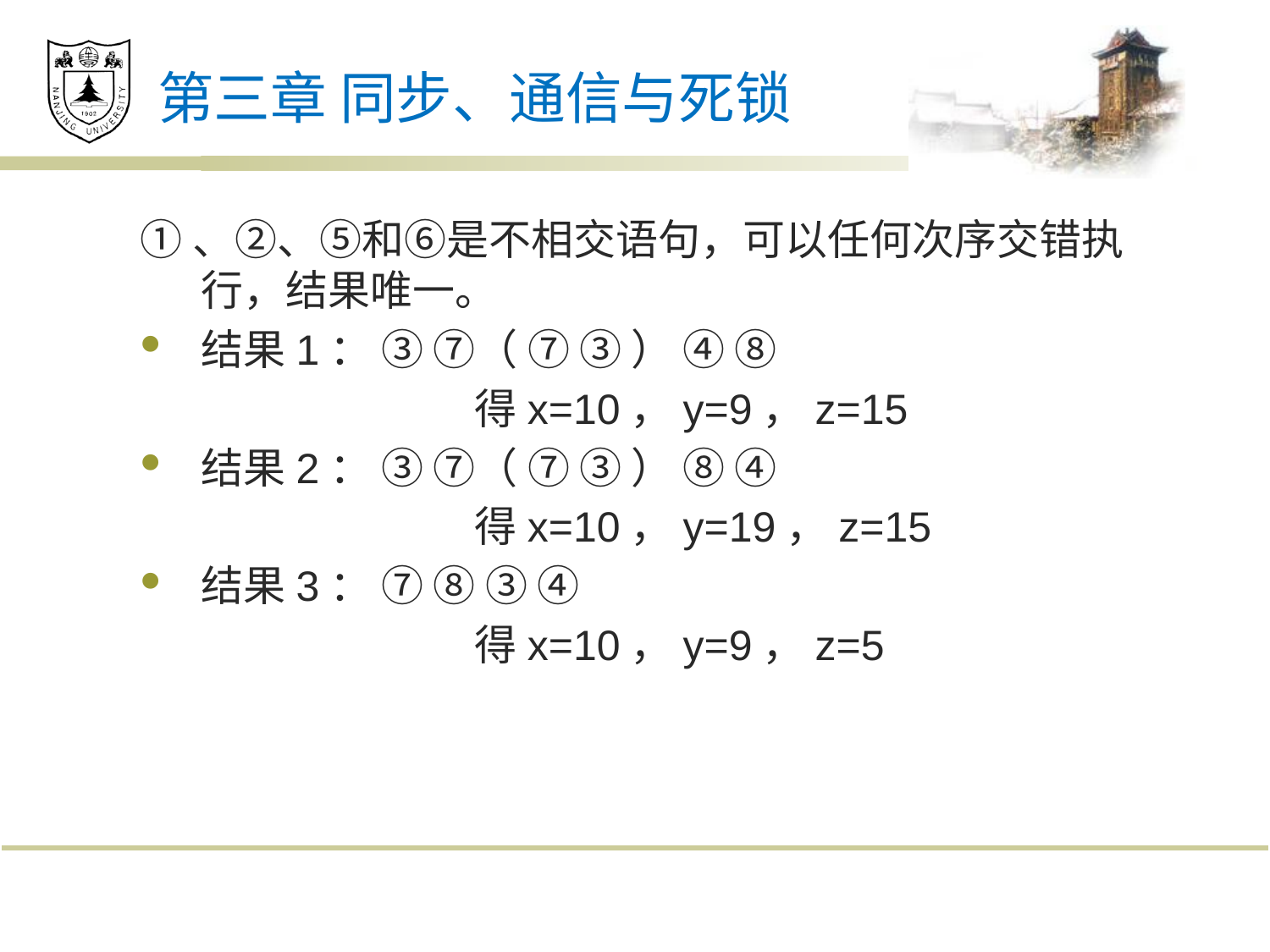

# 第三章 同步、通信与死锁
①、②、⑤和⑥是不相交语句，可以任何次序交错执行，结果唯一。
结果1： ③ ⑦（ ⑦ ③ ） ④ ⑧
 			 得x=10，y=9，z=15
结果2： ③ ⑦（ ⑦ ③ ） ⑧ ④
			 得x=10，y=19，z=15
结果3： ⑦ ⑧ ③ ④
			 得x=10，y=9，z=5